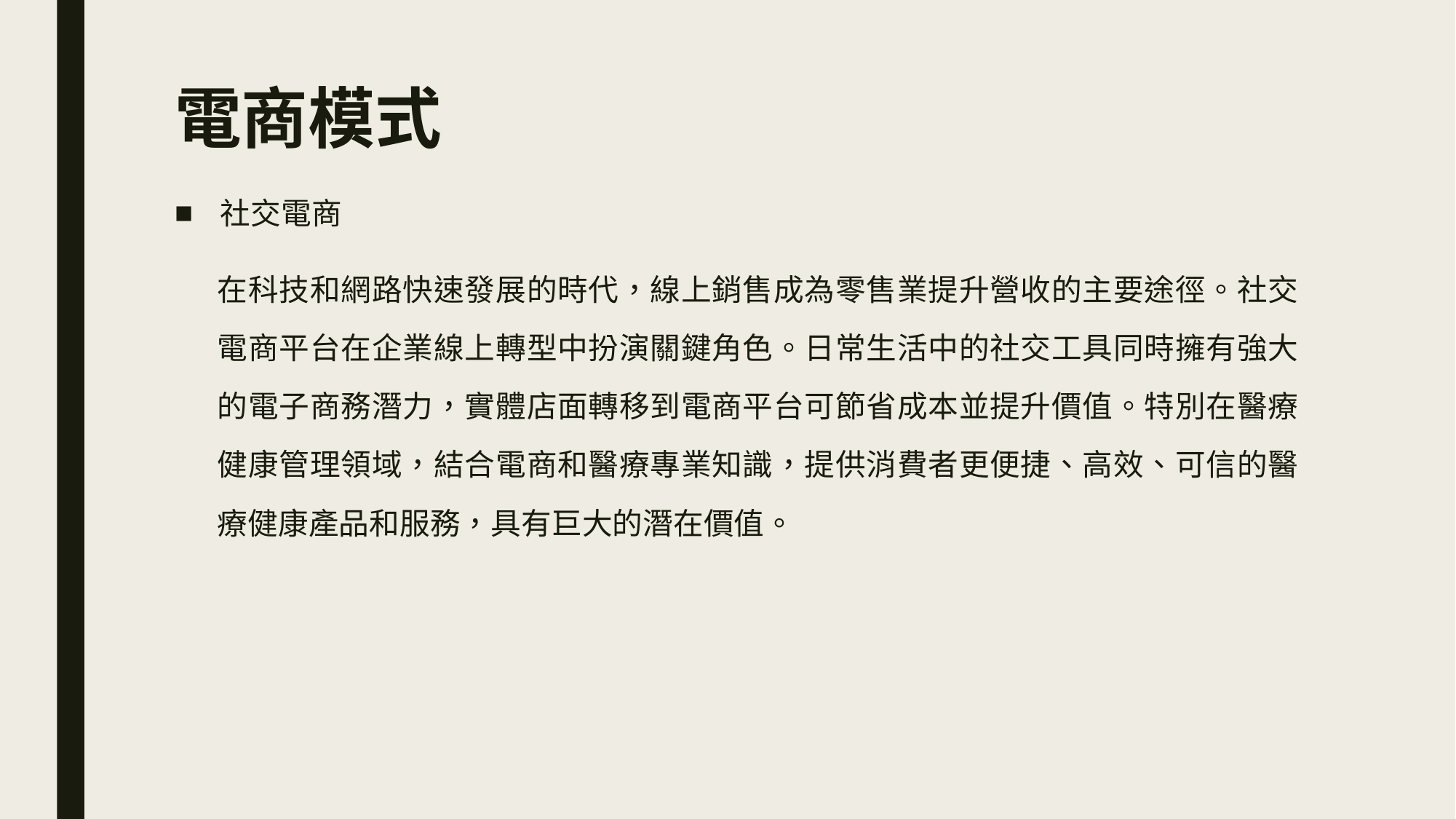

# 電商模式
社交電商
在科技和網路快速發展的時代，線上銷售成為零售業提升營收的主要途徑。社交電商平台在企業線上轉型中扮演關鍵角色。日常生活中的社交工具同時擁有強大的電子商務潛力，實體店面轉移到電商平台可節省成本並提升價值。特別在醫療健康管理領域，結合電商和醫療專業知識，提供消費者更便捷、高效、可信的醫療健康產品和服務，具有巨大的潛在價值。